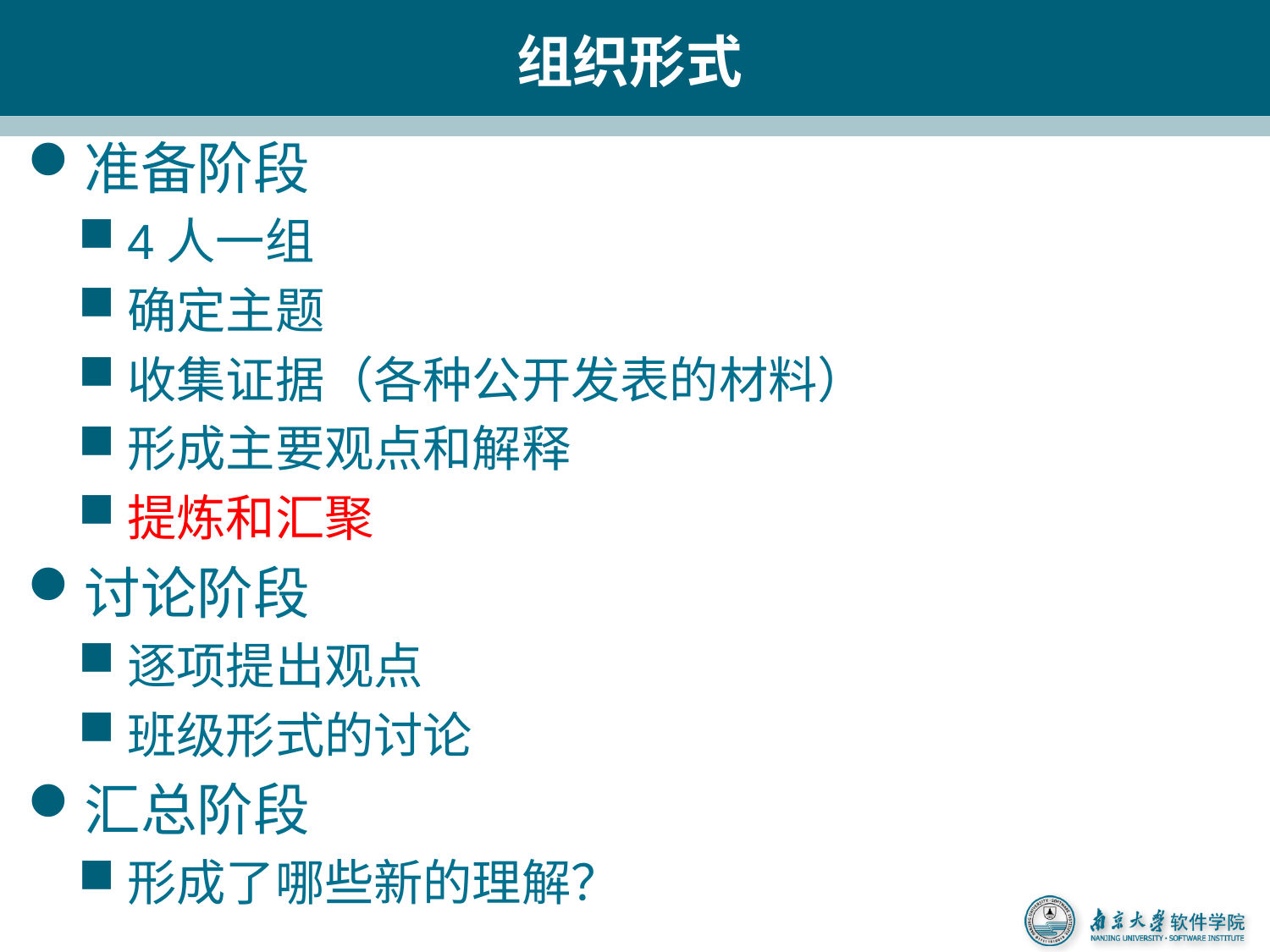

# 组织形式
准备阶段
4人一组
确定主题
收集证据（各种公开发表的材料）
形成主要观点和解释
提炼和汇聚
讨论阶段
逐项提出观点
班级形式的讨论
汇总阶段
形成了哪些新的理解？